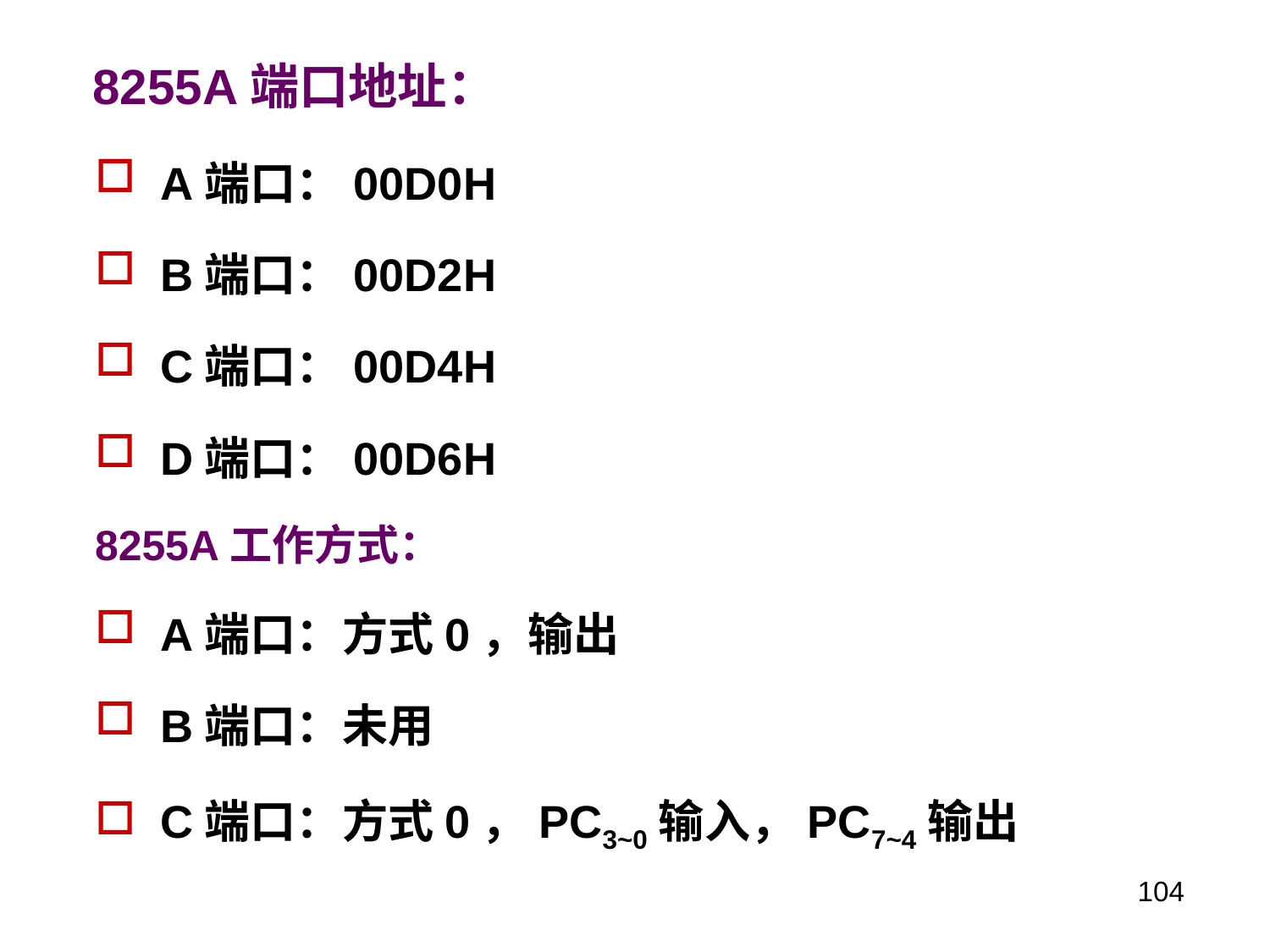

# 8255A端口地址：
A端口：00D0H
B端口：00D2H
C端口：00D4H
D端口：00D6H
8255A工作方式：
A端口：方式0，输出
B端口：未用
C端口：方式0，PC3~0输入，PC7~4输出
104